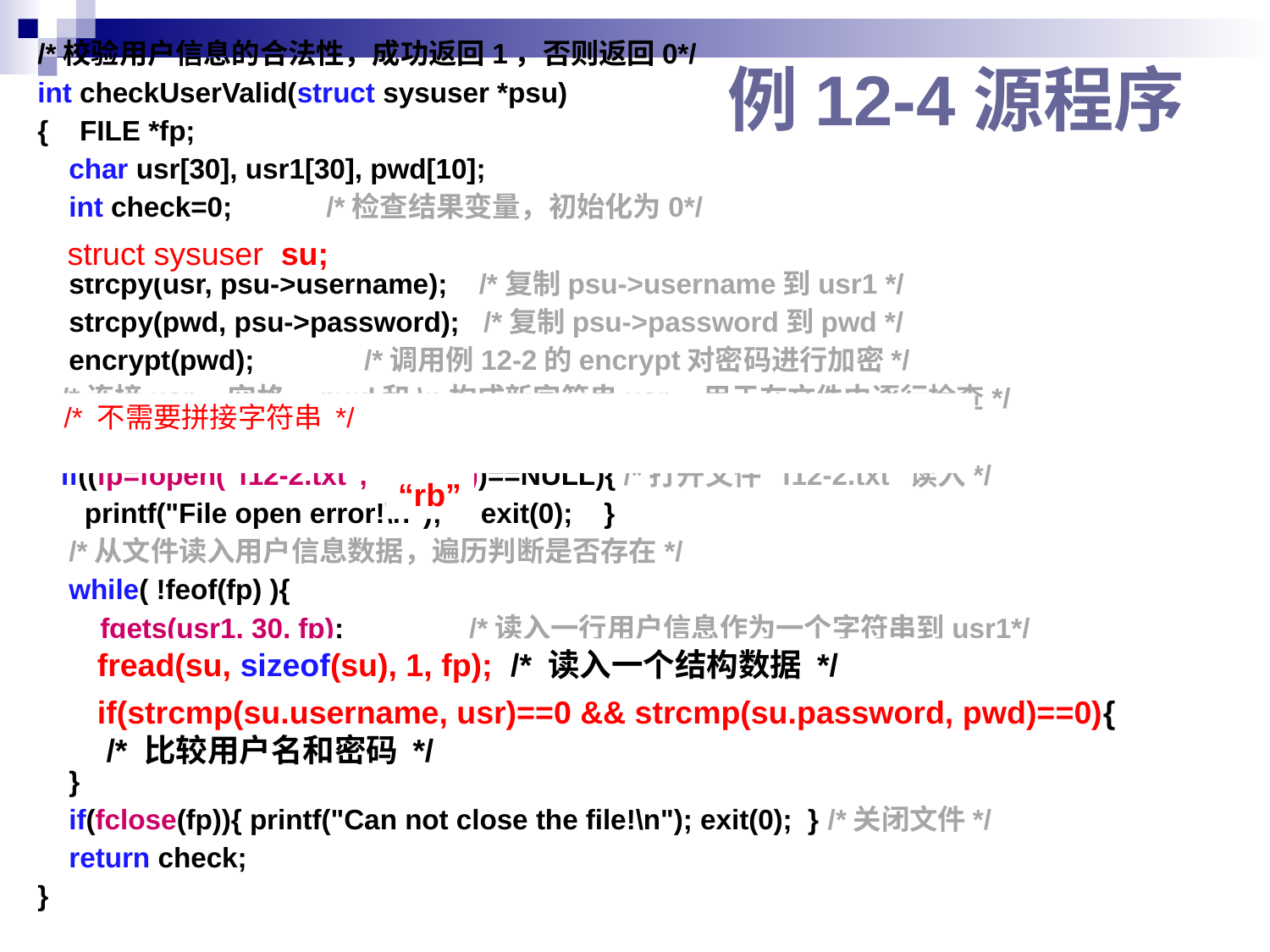

# 例12-4源程序
/*校验用户信息的合法性，成功返回1，否则返回0*/
int checkUserValid(struct sysuser *psu)
{    FILE *fp;
    char usr[30], usr1[30], pwd[10];
    int check=0;            /*检查结果变量，初始化为0*/
    /*连接生成待校验字符串*/
    strcpy(usr, psu->username);    /*复制psu->username到usr1 */
    strcpy(pwd, psu->password);   /*复制psu->password到pwd */
    encrypt(pwd);              /*调用例12-2的encrypt对密码进行加密*/
   /*连接usr、空格、pwd和\n构成新字符串usr，用于在文件中逐行检查*/
    strcat(usr, " "); strcat(usr,pwd); strcat(usr,"\n");
   if((fp=fopen("f12-2.txt",    "r“    ))==NULL){ /*打开文件"f12-2.txt"读入*/
      printf("File open error!\n");     exit(0);    }
    /*从文件读入用户信息数据，遍历判断是否存在*/
    while( !feof(fp) ){
        fgets(usr1, 30, fp);                /*读入一行用户信息作为一个字符串到usr1*/
        if(strcmp(usr, usr1)==0 ){
            /*比较判断usr与usr1是否相同*/
            check=1; break;   }
    }
    if(fclose(fp)){ printf("Can not close the file!\n"); exit(0);  } /*关闭文件*/
    return check;
}
struct sysuser  su;
/* 不需要拼接字符串 */

“rb”
fread(su, sizeof(su), 1, fp);  /* 读入一个结构数据 */
if(strcmp(su.username, usr)==0 && strcmp(su.password, pwd)==0){
 /* 比较用户名和密码 */